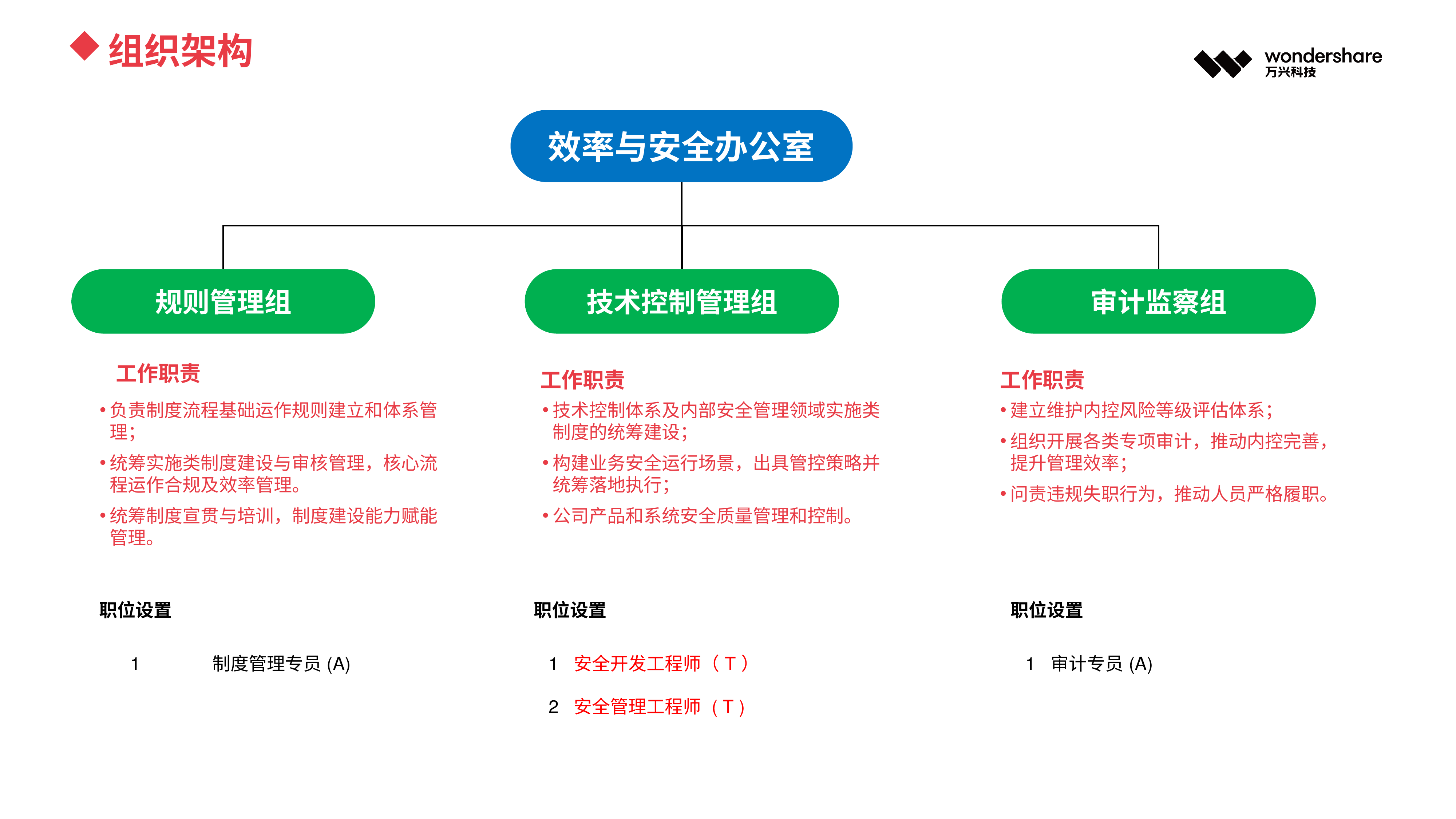

组织架构
效率与安全办公室
规则管理组
技术控制管理组
审计监察组
工作职责
工作职责
工作职责
负责制度流程基础运作规则建立和体系管理；
统筹实施类制度建设与审核管理，核心流程运作合规及效率管理。
统筹制度宣贯与培训，制度建设能力赋能管理。
技术控制体系及内部安全管理领域实施类制度的统筹建设；
构建业务安全运行场景，出具管控策略并统筹落地执行；
公司产品和系统安全质量管理和控制。
建立维护内控风险等级评估体系；
组织开展各类专项审计，推动内控完善，提升管理效率；
问责违规失职行为，推动人员严格履职。
职位设置
职位设置
职位设置
| 1 | 制度管理专员(A) |
| --- | --- |
| 1 | 安全开发工程师（T） |
| --- | --- |
| 2 | 安全管理工程师 ( T ) |
| 1 | 审计专员(A) |
| --- | --- |